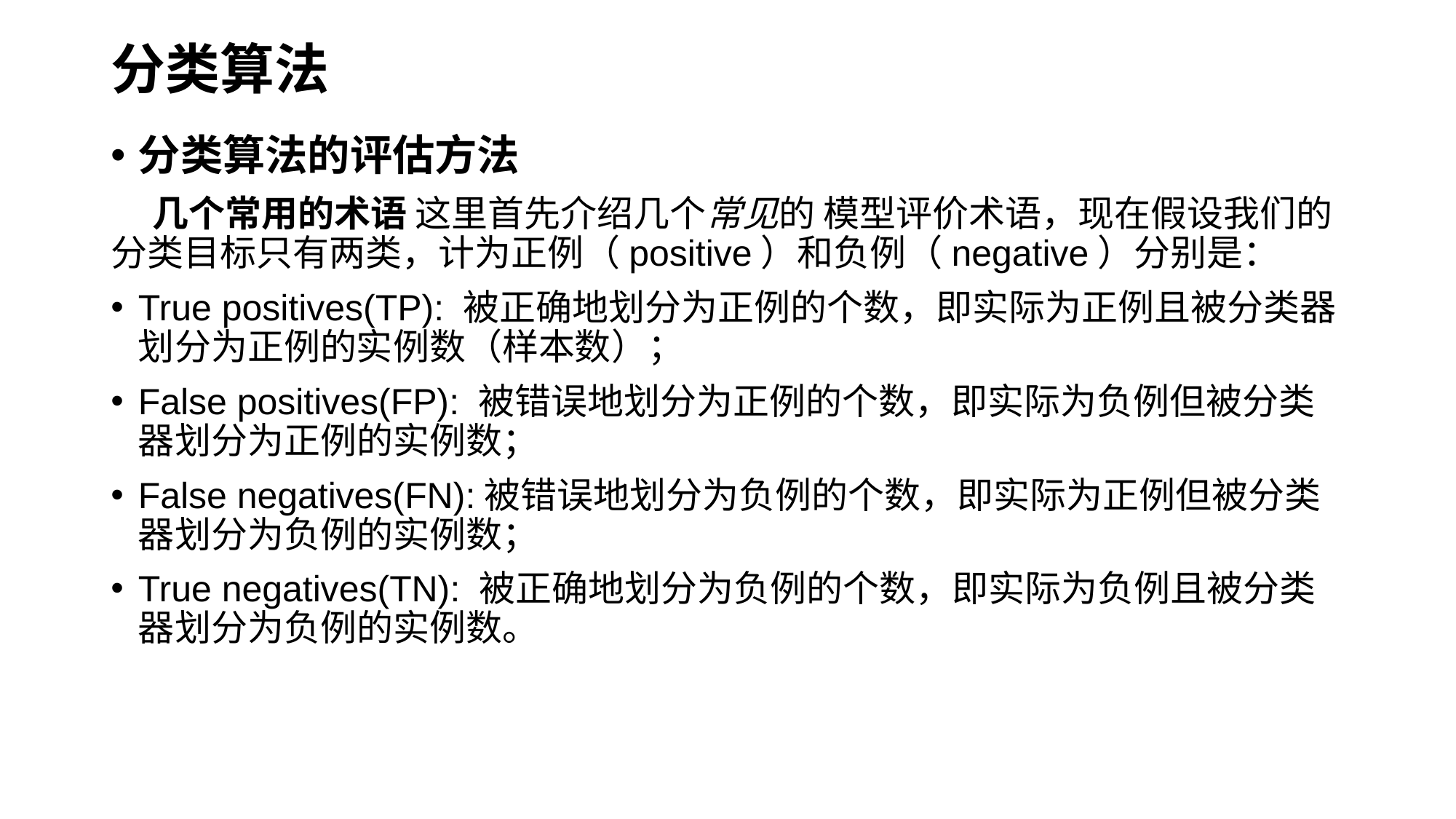

# 分类算法
分类算法的评估方法
    几个常用的术语 这里首先介绍几个常见的 模型评价术语，现在假设我们的分类目标只有两类，计为正例（positive）和负例（negative）分别是：
True positives(TP): 被正确地划分为正例的个数，即实际为正例且被分类器划分为正例的实例数（样本数）；
False positives(FP): 被错误地划分为正例的个数，即实际为负例但被分类器划分为正例的实例数；
False negatives(FN):被错误地划分为负例的个数，即实际为正例但被分类器划分为负例的实例数；
True negatives(TN): 被正确地划分为负例的个数，即实际为负例且被分类器划分为负例的实例数。